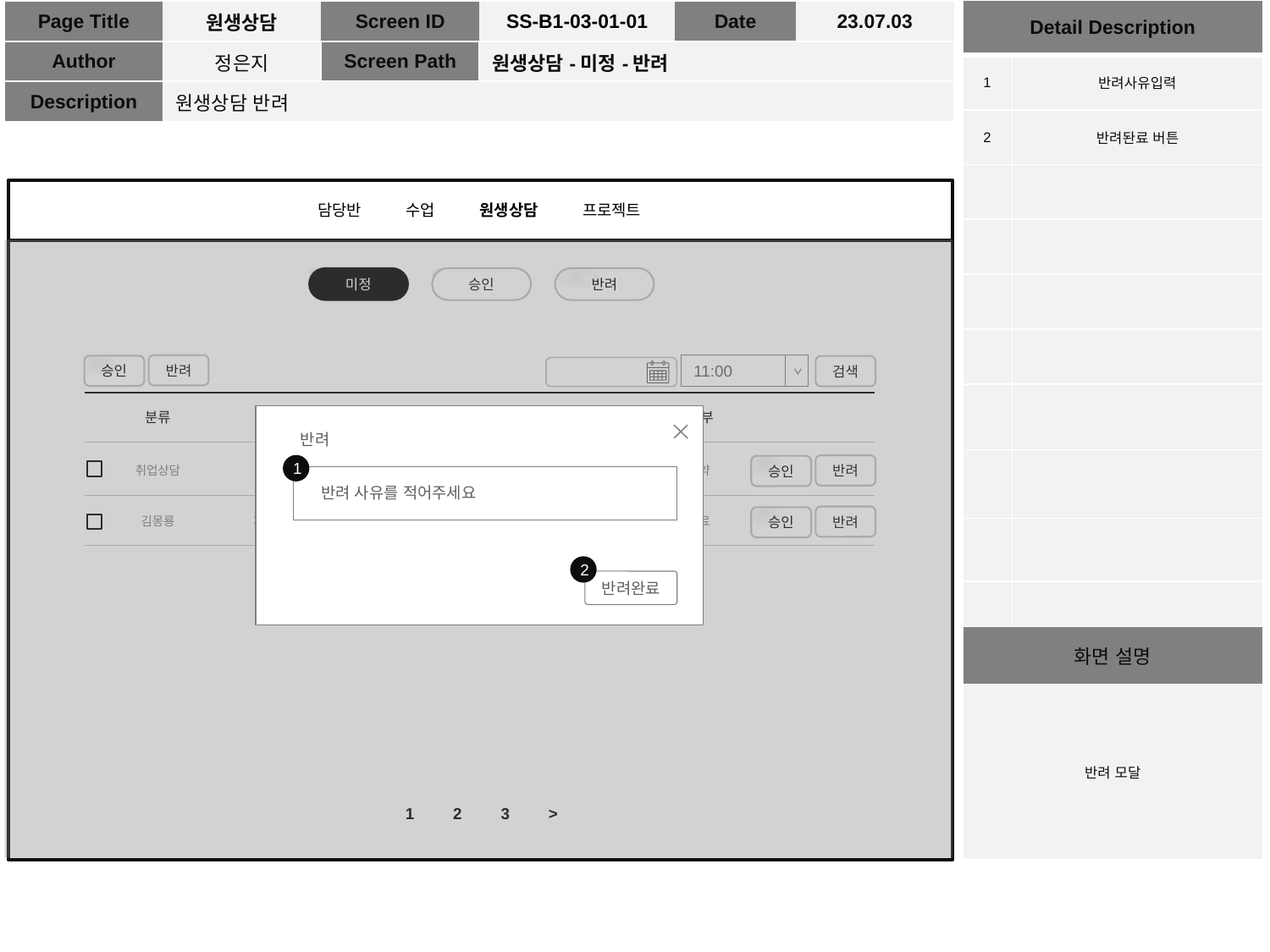

| Detail Description |  |
| --- | --- |
| 1 | 반려사유입력 |
| 2 | 반려돤료 버튼 |
|  |  |
|  |  |
|  |  |
|  |  |
|  |  |
|  |  |
|  |  |
|  |  |
| 화면 설명 |  |
| 반려 모달 |  |
| Page Title | 원생상담 | Screen ID | SS-B1-03-01-01 | Date | 23.07.03 |
| --- | --- | --- | --- | --- | --- |
| Author | 정은지 | Screen Path | 원생상담-미정-반려 |  |  |
| Description | 원생상담 반려 |  |  |  |  |

담당반          수업          원생상담          프로젝트

미정
승인
반려
11:00

반려
승인
검색

분류
상담일
상담원
상담자
상담여부

반려

반려 사유를 적어주세요
반려완료
1
1999.01.02 11:00
반려
승인
취업상담
김기태
원생이름
상담예약

1999.01.02 11:00
반려
승인
김몽룡
김몽룡
김몽룡
상담완료

2
| 1 | 2 | 3 | > |
| --- | --- | --- | --- |